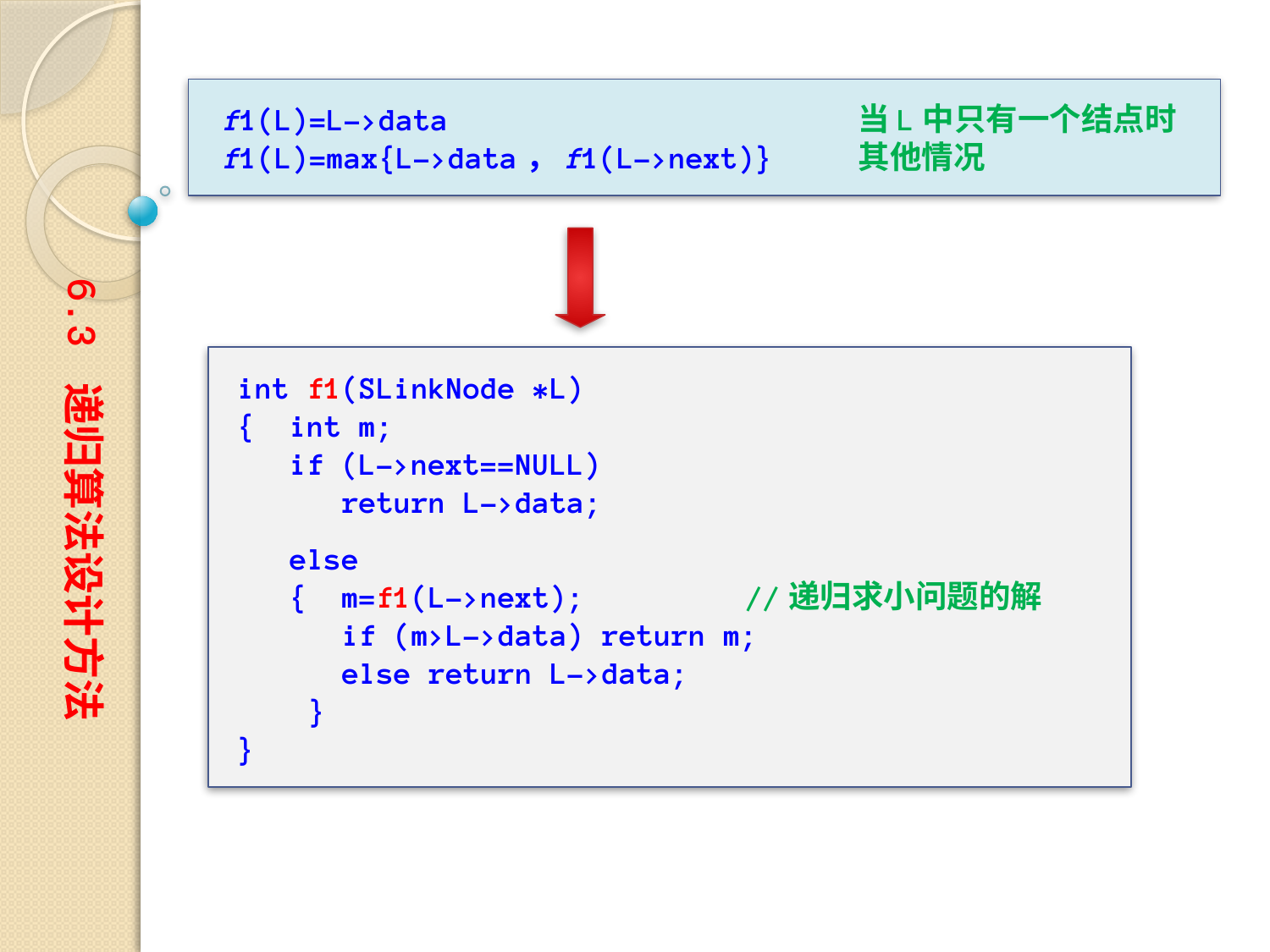

f1(L)=L->data				当L中只有一个结点时
f1(L)=max{L->data，f1(L->next)}	其他情况

6.3 递归算法设计方法
int f1(SLinkNode *L)
{  int m;
   if (L->next==NULL)
      return L->data;
   else
   {  m=f1(L->next);		//递归求小问题的解
      if (m>L->data) return m;
      else return L->data;
　　}
}